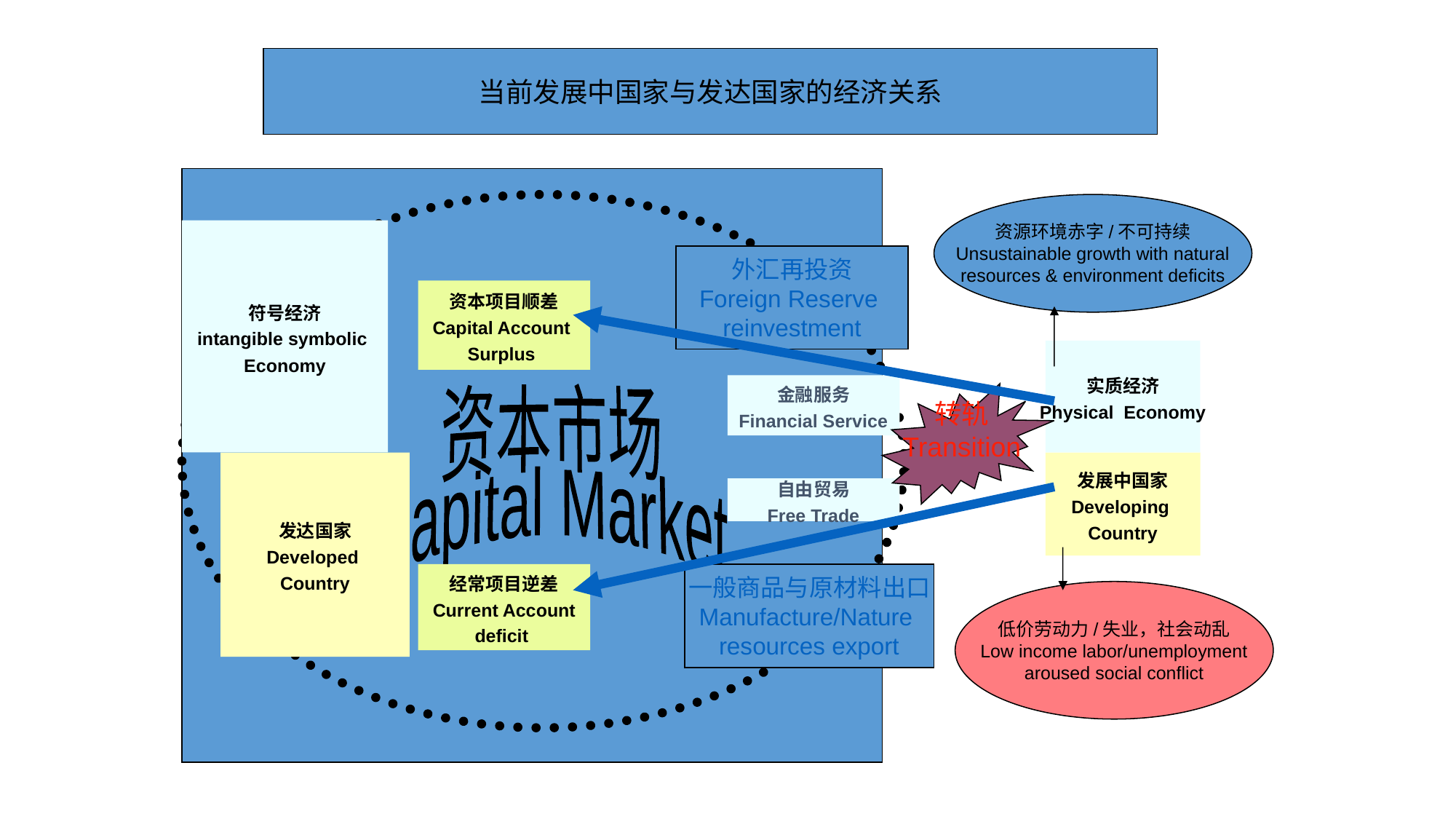

当前发展中国家与发达国家的经济关系

资源环境赤字/不可持续
Unsustainable growth with natural
resources & environment deficits
符号经济
intangible symbolic
Economy
外汇再投资
Foreign Reserve
reinvestment
资本项目顺差
Capital Account
Surplus

实质经济
Physical  Economy
金融服务
Financial Service
资本市场
Capital Market
转轨
Transition

发展中国家
Developing
Country
发达国家
Developed
Country
自由贸易
Free Trade

一般商品与原材料出口
Manufacture/Nature
resources export
经常项目逆差
Current Account
deficit
低价劳动力/失业，社会动乱
Low income labor/unemployment
aroused social conflict